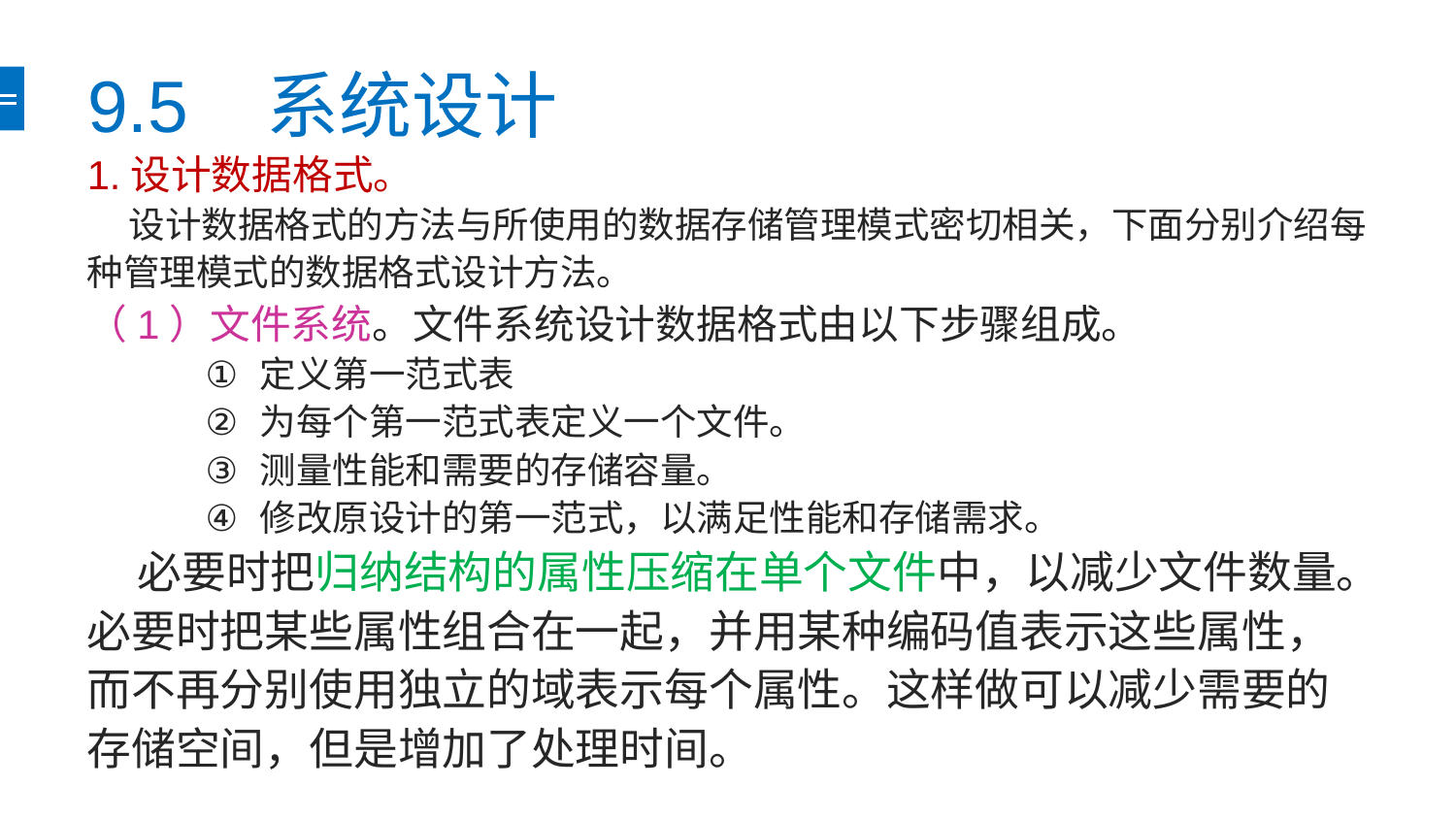

# 9.5   系统设计
1.设计数据格式。
    设计数据格式的方法与所使用的数据存储管理模式密切相关，下面分别介绍每种管理模式的数据格式设计方法。
（1）文件系统。文件系统设计数据格式由以下步骤组成。
定义第一范式表
为每个第一范式表定义一个文件。
测量性能和需要的存储容量。
修改原设计的第一范式，以满足性能和存储需求。
    必要时把归纳结构的属性压缩在单个文件中，以减少文件数量。必要时把某些属性组合在一起，并用某种编码值表示这些属性，而不再分别使用独立的域表示每个属性。这样做可以减少需要的存储空间，但是增加了处理时间。